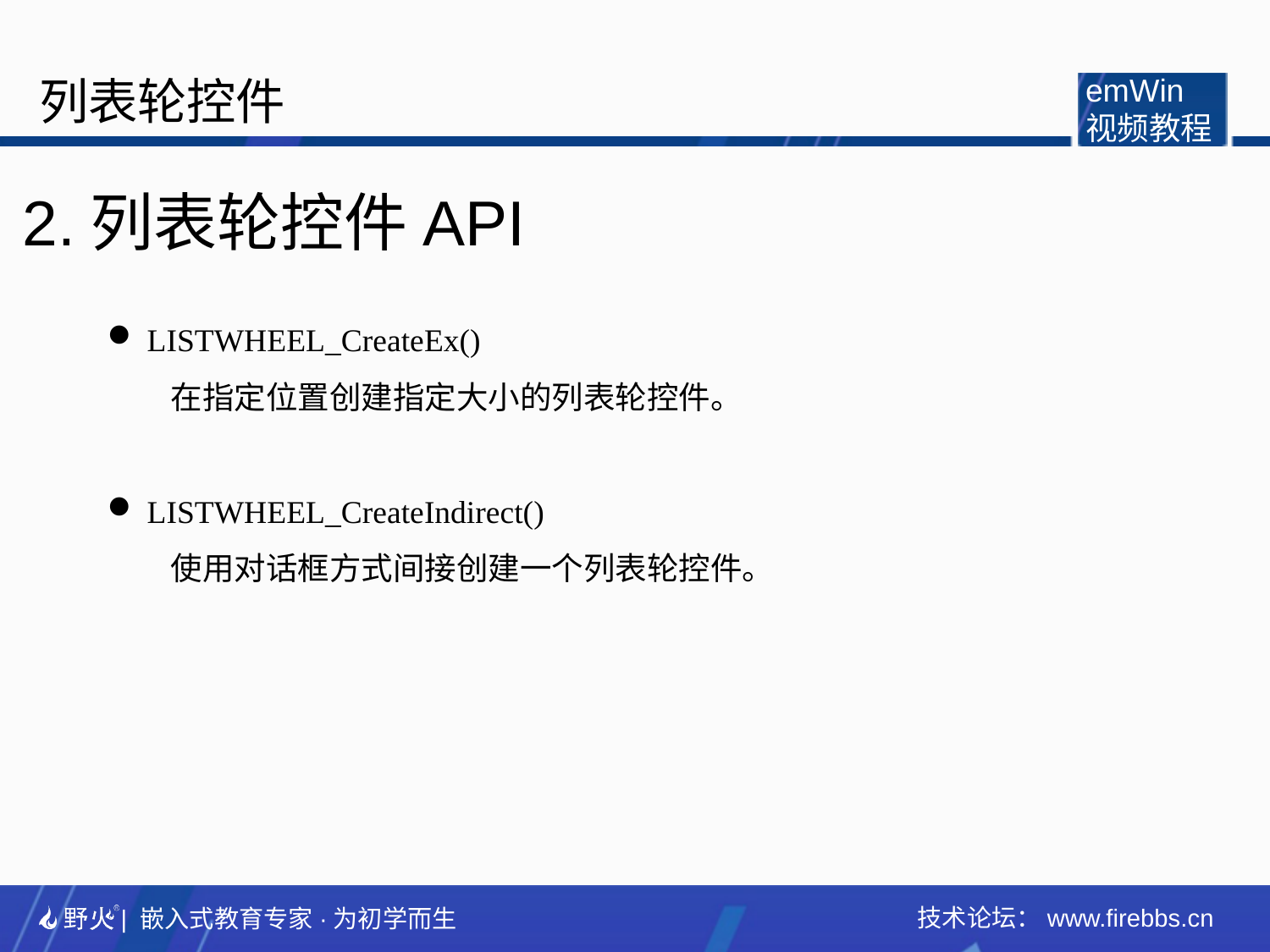

列表轮控件
emWin
视频教程
2.列表轮控件API
LISTWHEEL_CreateEx()
在指定位置创建指定大小的列表轮控件。

LISTWHEEL_CreateIndirect()
使用对话框方式间接创建一个列表轮控件。